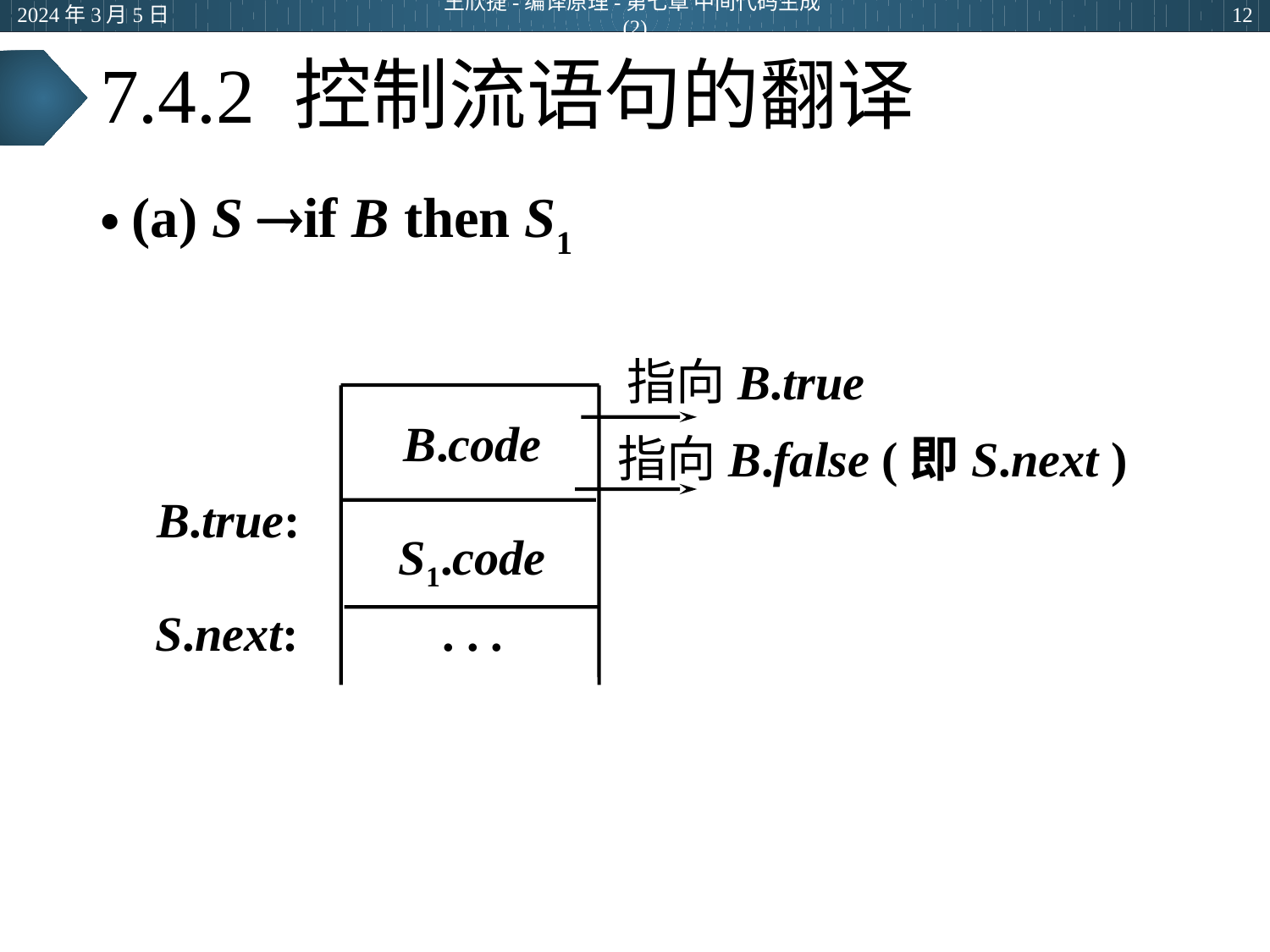

2024年3月5日
王欣捷-编译原理-第七章 中间代码生成(2)
12
# 7.4.2 控制流语句的翻译
(a) S →if B then S1
指向B.true

B.code

指向B.false (即S.next )
B.true:

S1.code
S.next:
. . .